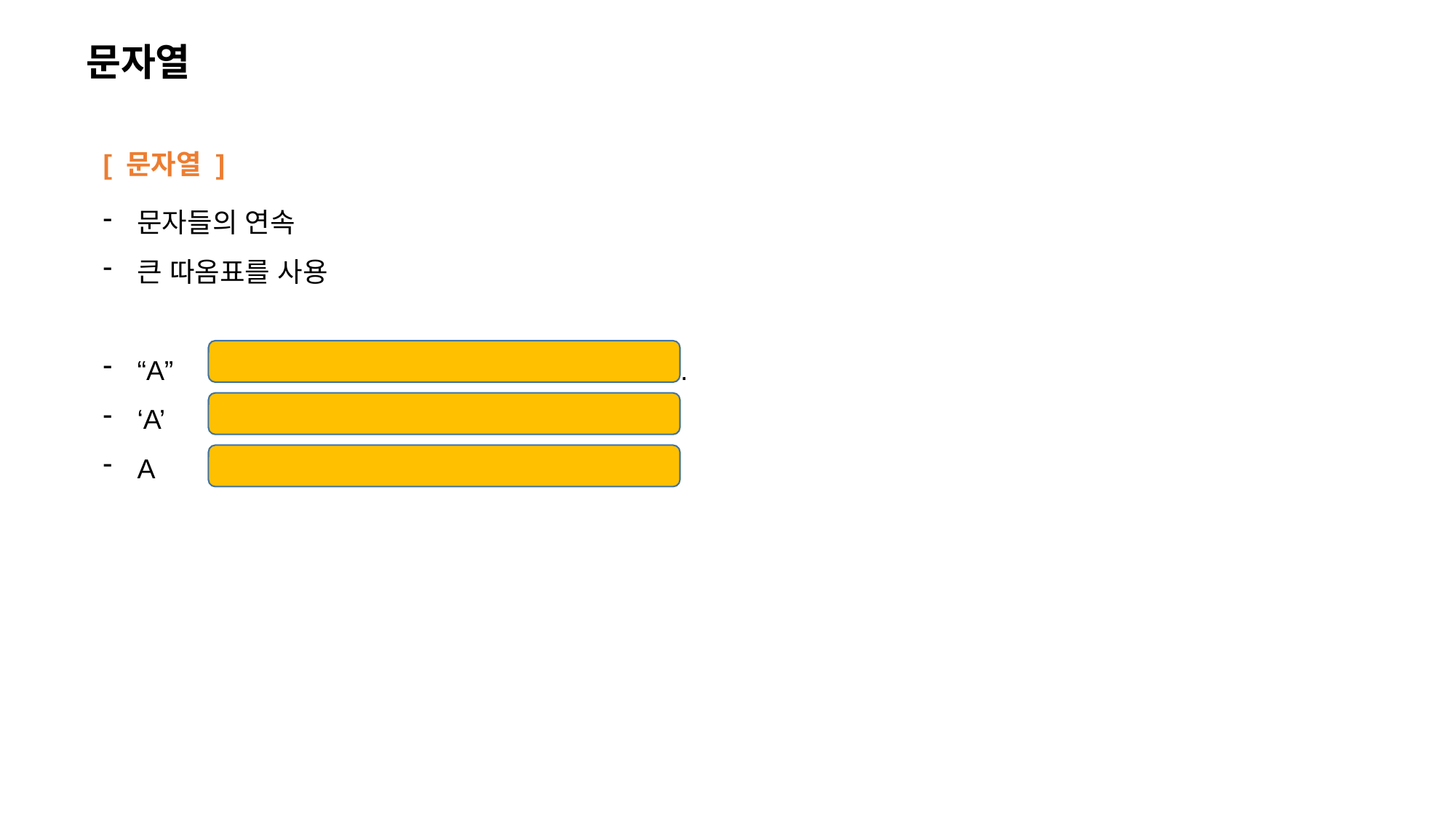

문자열
[ 문자열 ]

문자들의 연속
큰 따옴표를 사용

“A”	//문자A로 이루어진 문자열을 나타냄.
‘A’	//문자A를 나타냄.
A	//컴파일러는 변수의 이름으로 인식.